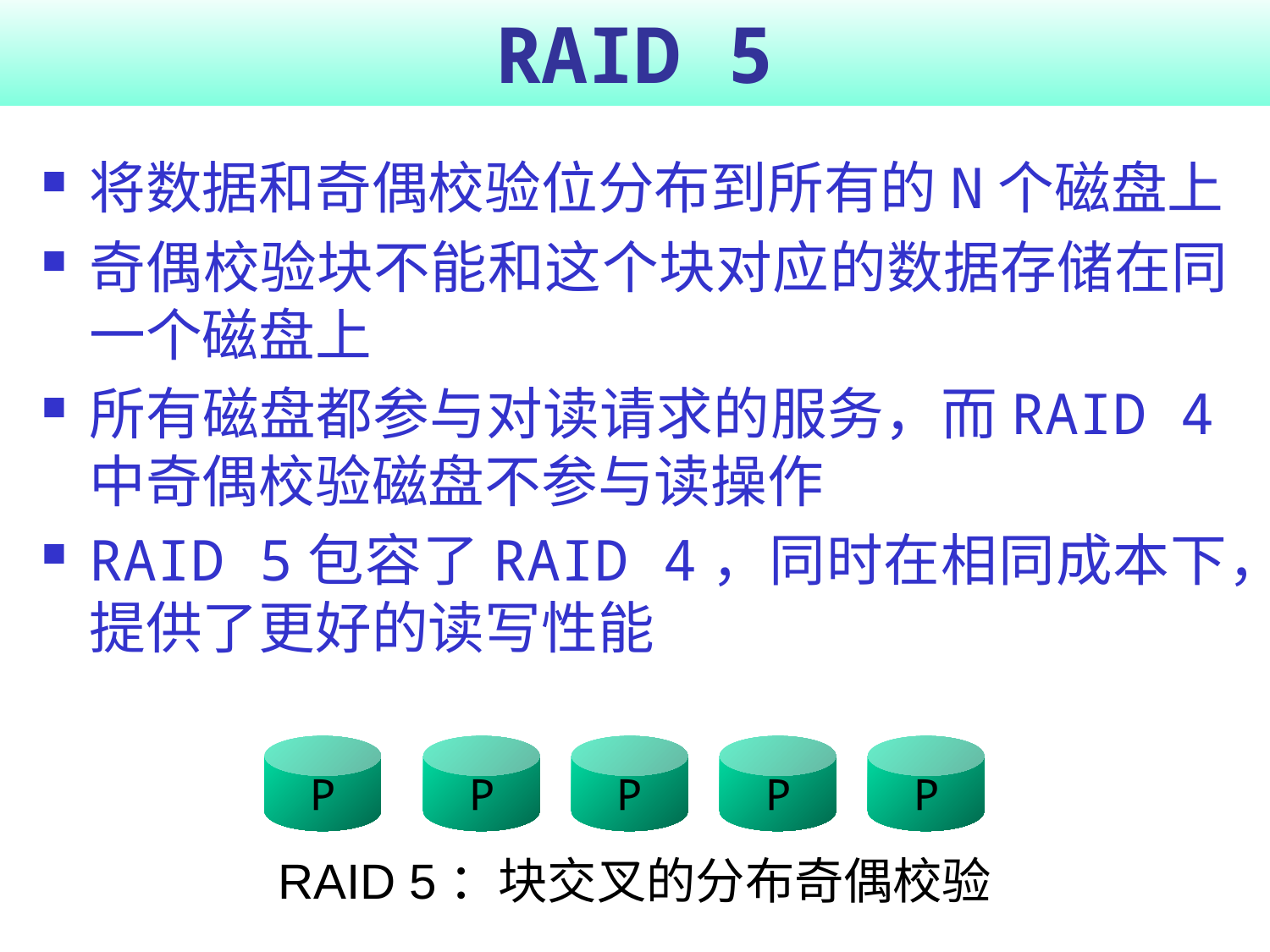

# RAID 5
将数据和奇偶校验位分布到所有的N个磁盘上
奇偶校验块不能和这个块对应的数据存储在同一个磁盘上
所有磁盘都参与对读请求的服务，而RAID 4中奇偶校验磁盘不参与读操作
RAID 5包容了RAID 4，同时在相同成本下，提供了更好的读写性能
P
P
P
P
P
RAID 5：块交叉的分布奇偶校验